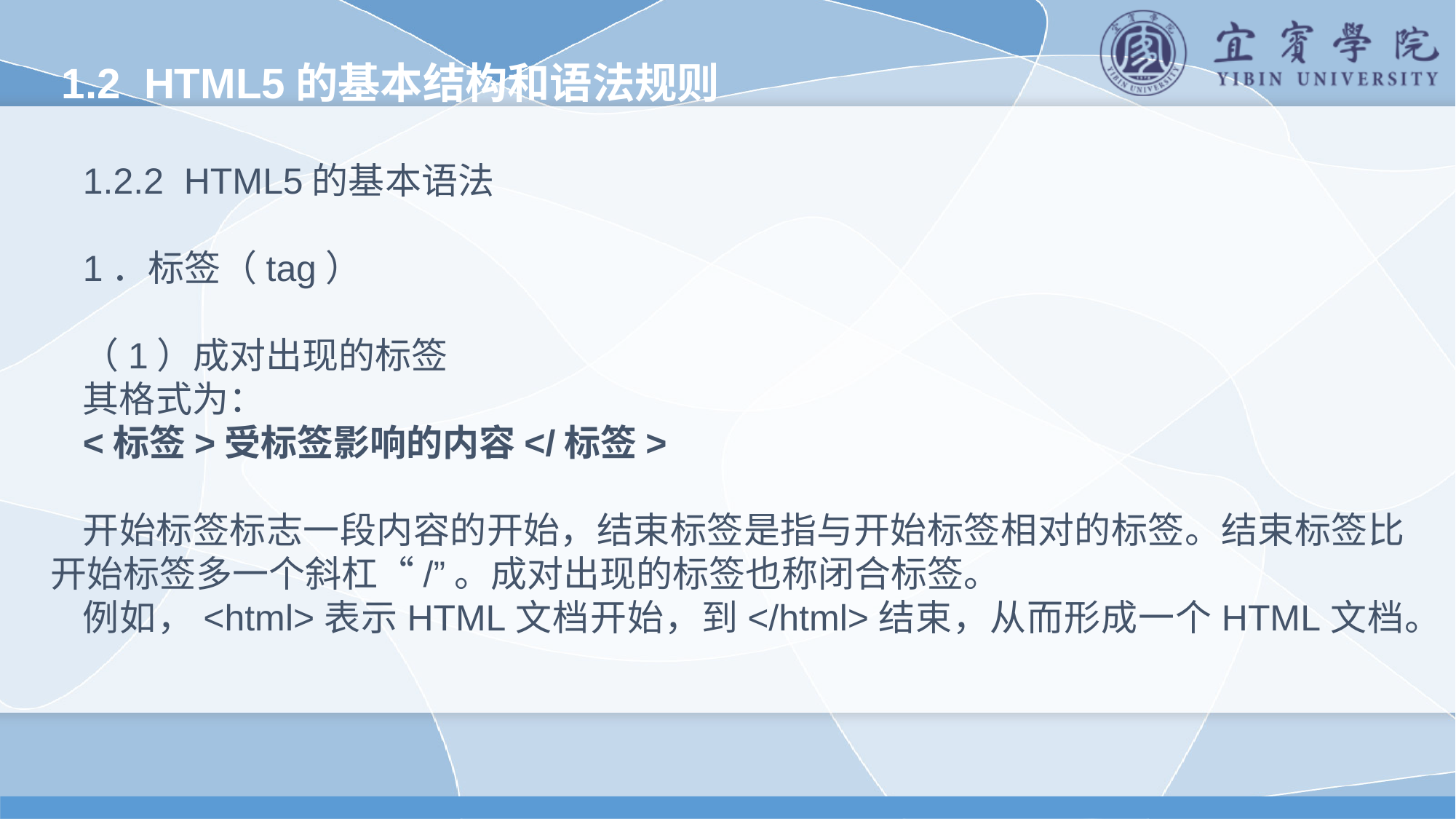

1.2  HTML5的基本结构和语法规则
1.2.2  HTML5的基本语法

1．标签（tag）

（1）成对出现的标签
其格式为：
<标签>受标签影响的内容</标签>

开始标签标志一段内容的开始，结束标签是指与开始标签相对的标签。结束标签比开始标签多一个斜杠“/”。成对出现的标签也称闭合标签。
例如，<html>表示HTML文档开始，到</html>结束，从而形成一个HTML文档。